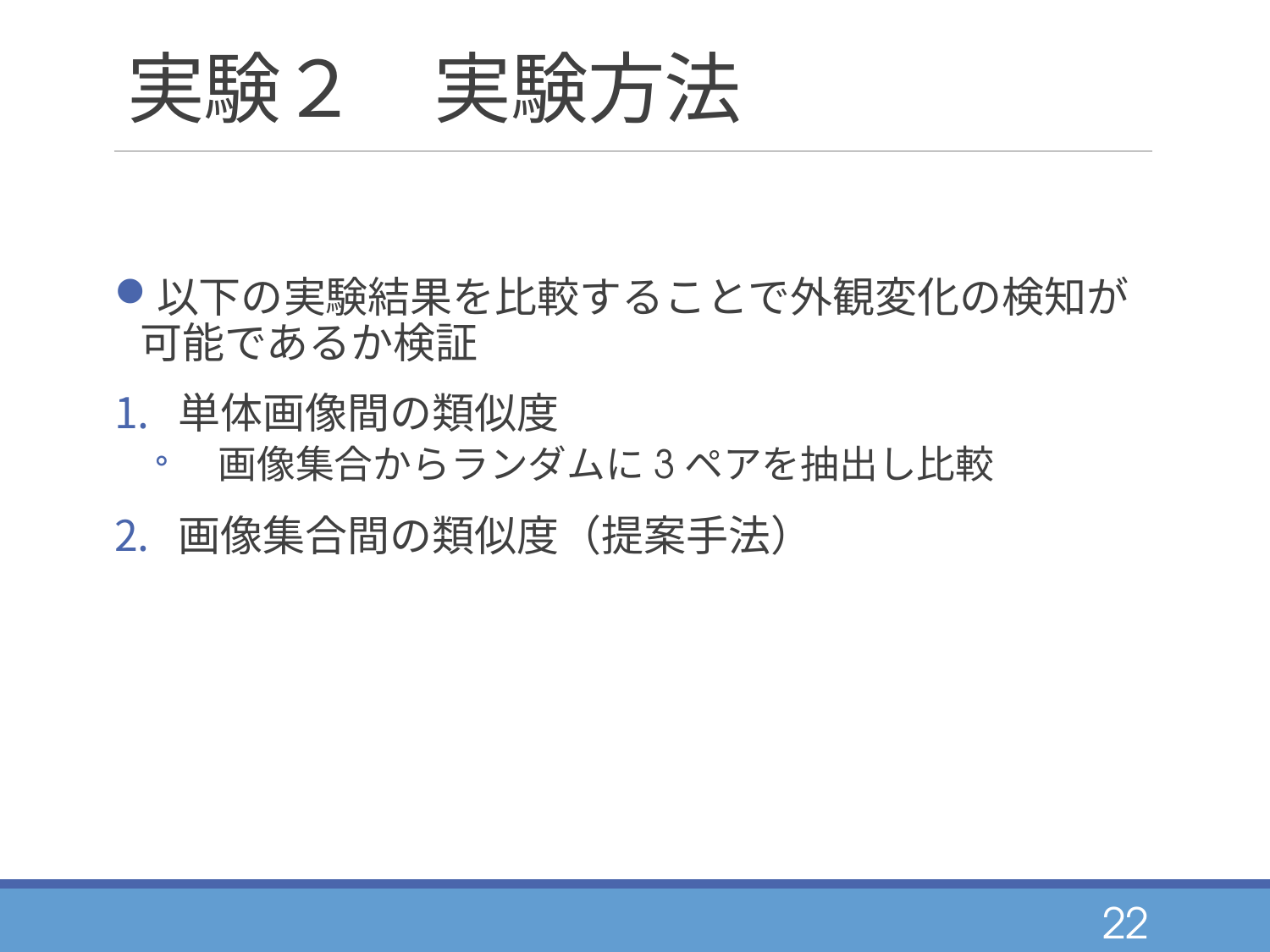

# 実験２　実験方法

以下の実験結果を比較することで外観変化の検知が可能であるか検証
単体画像間の類似度
画像集合からランダムに3ペアを抽出し比較
画像集合間の類似度（提案手法）

22